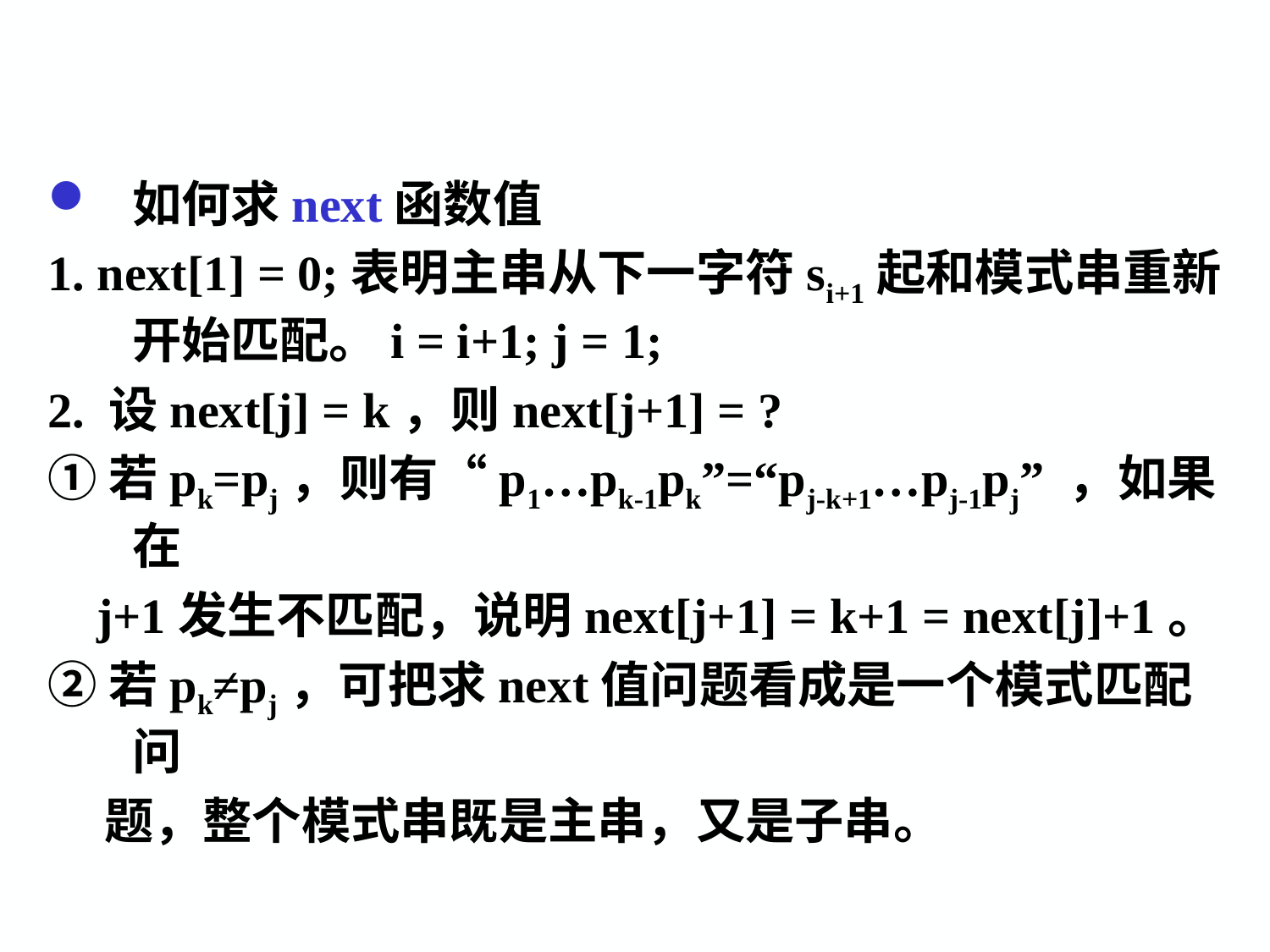

如何求next函数值
1. next[1] = 0;表明主串从下一字符si+1起和模式串重新开始匹配。i = i+1; j = 1;
2. 设next[j] = k，则next[j+1] = ?
①若pk=pj，则有“p1…pk-1pk”=“pj-k+1…pj-1pj” ，如果在
    j+1发生不匹配，说明next[j+1] = k+1 = next[j]+1。
②若pk≠pj，可把求next值问题看成是一个模式匹配问
    题，整个模式串既是主串，又是子串。